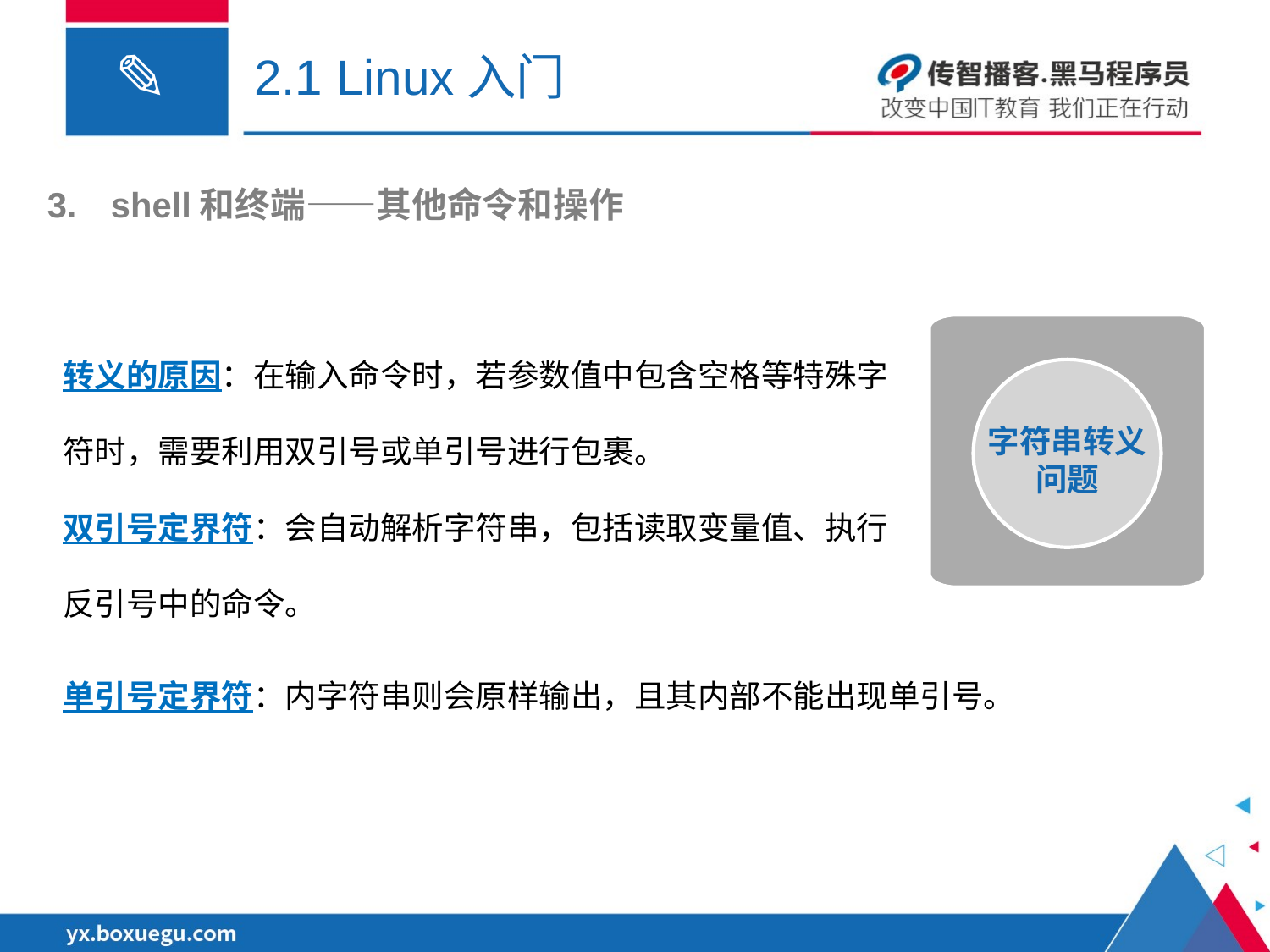

# 2.1 Linux入门
shell和终端——其他命令和操作
转义的原因：在输入命令时，若参数值中包含空格等特殊字符时，需要利用双引号或单引号进行包裹。
双引号定界符：会自动解析字符串，包括读取变量值、执行反引号中的命令。

字符串转义问题
单引号定界符：内字符串则会原样输出，且其内部不能出现单引号。